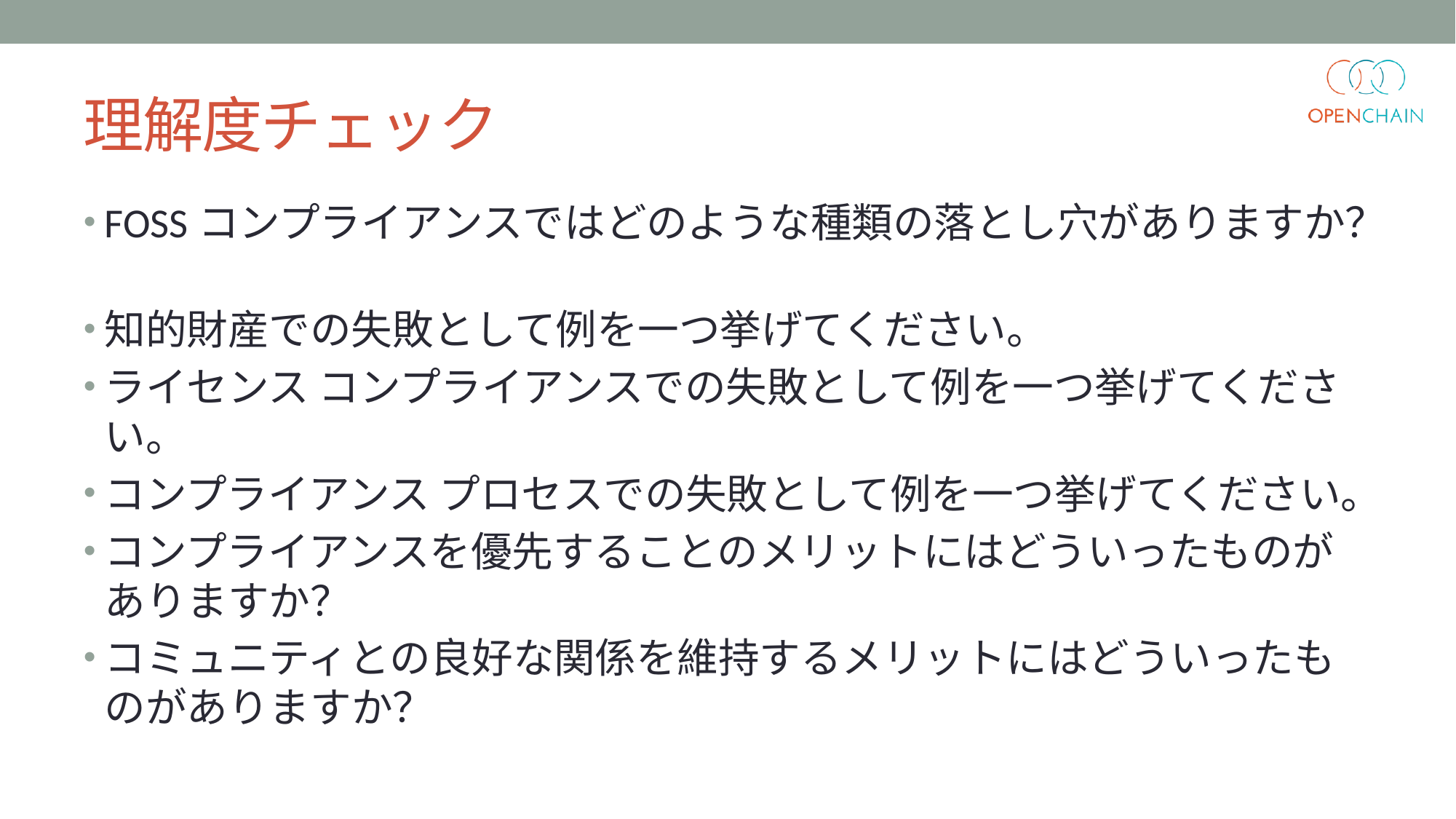

# 理解度チェック
FOSSコンプライアンスではどのような種類の落とし穴がありますか？
知的財産での失敗として例を一つ挙げてください。
ライセンス コンプライアンスでの失敗として例を一つ挙げてください。
コンプライアンス プロセスでの失敗として例を一つ挙げてください。
コンプライアンスを優先することのメリットにはどういったものがありますか？
コミュニティとの良好な関係を維持するメリットにはどういったものがありますか？